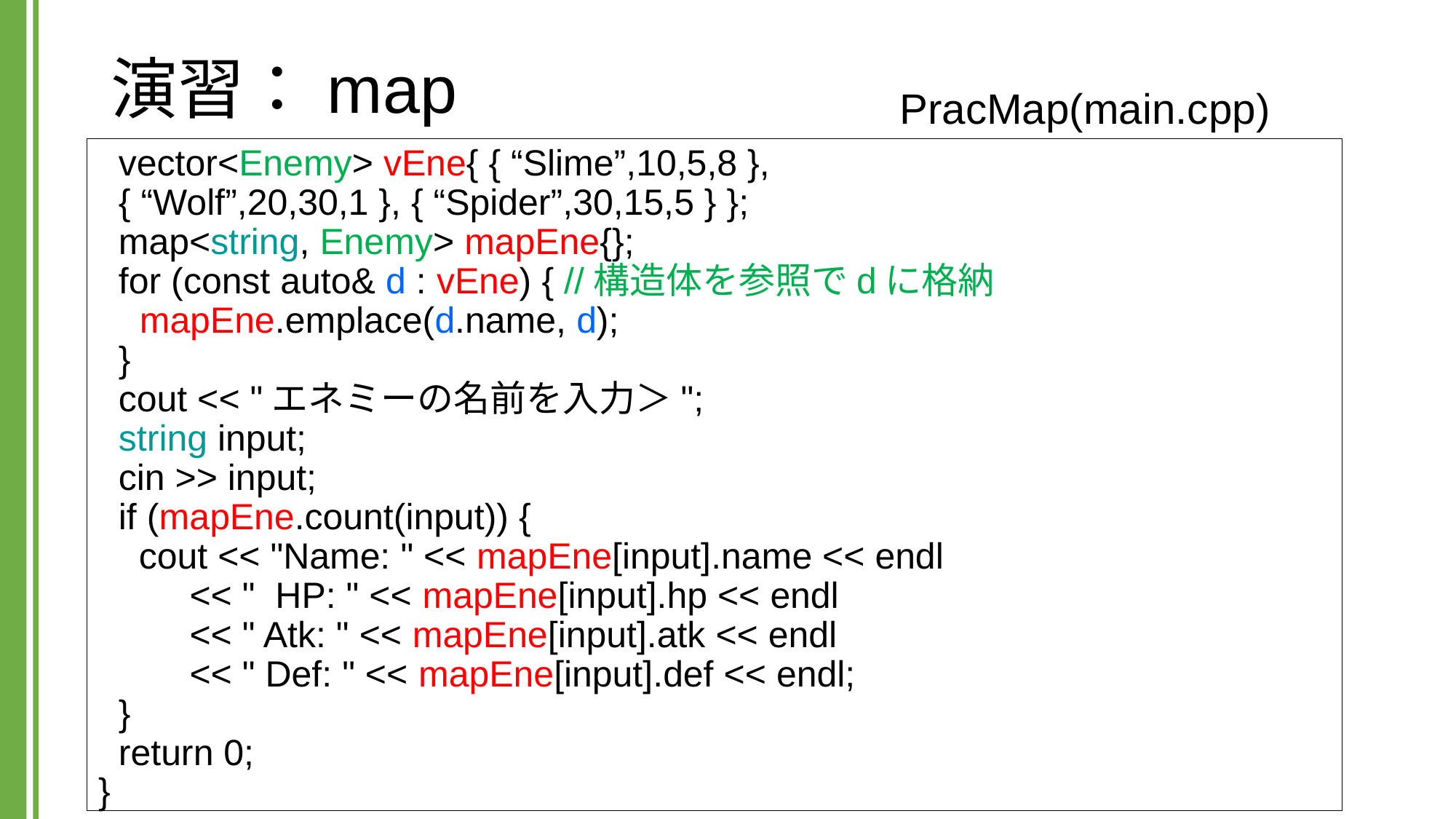

# 演習：map
PracMap(main.cpp)
  vector<Enemy> vEne{ { “Slime”,10,5,8 },
  { “Wolf”,20,30,1 }, { “Spider”,30,15,5 } };
  map<string, Enemy> mapEne{};
  for (const auto& d : vEne) { //構造体を参照でdに格納
    mapEne.emplace(d.name, d);
  }
  cout << "エネミーの名前を入力＞";
  string input;
  cin >> input;
  if (mapEne.count(input)) {
    cout << "Name: " << mapEne[input].name << endl
         << "  HP: " << mapEne[input].hp << endl
         << " Atk: " << mapEne[input].atk << endl
         << " Def: " << mapEne[input].def << endl;
  }
  return 0;
}